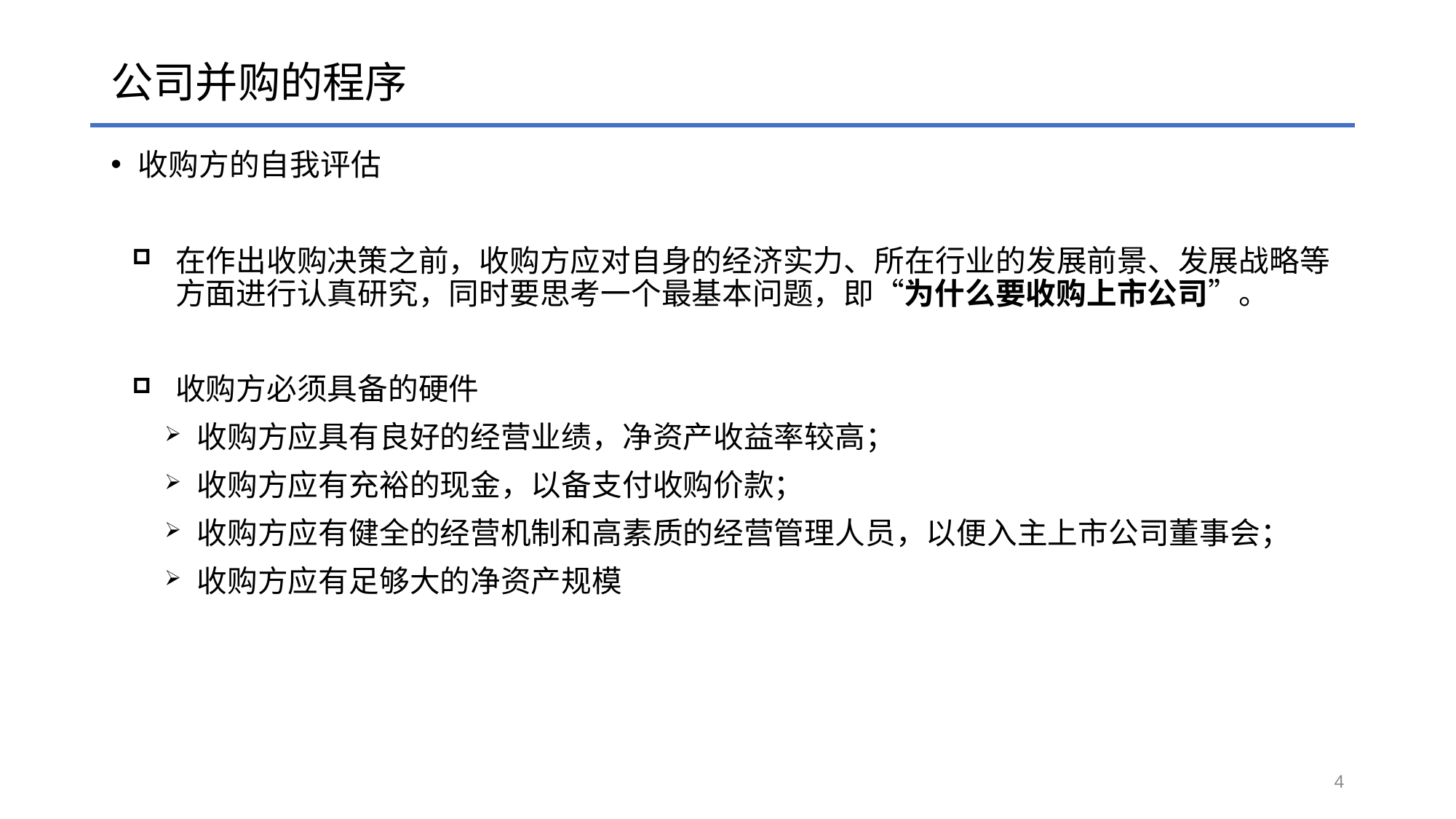

# 公司并购的程序
收购方的自我评估

在作出收购决策之前，收购方应对自身的经济实力、所在行业的发展前景、发展战略等方面进行认真研究，同时要思考一个最基本问题，即“为什么要收购上市公司”。

收购方必须具备的硬件
收购方应具有良好的经营业绩，净资产收益率较高；
收购方应有充裕的现金，以备支付收购价款；
收购方应有健全的经营机制和高素质的经营管理人员，以便入主上市公司董事会；
收购方应有足够大的净资产规模
4